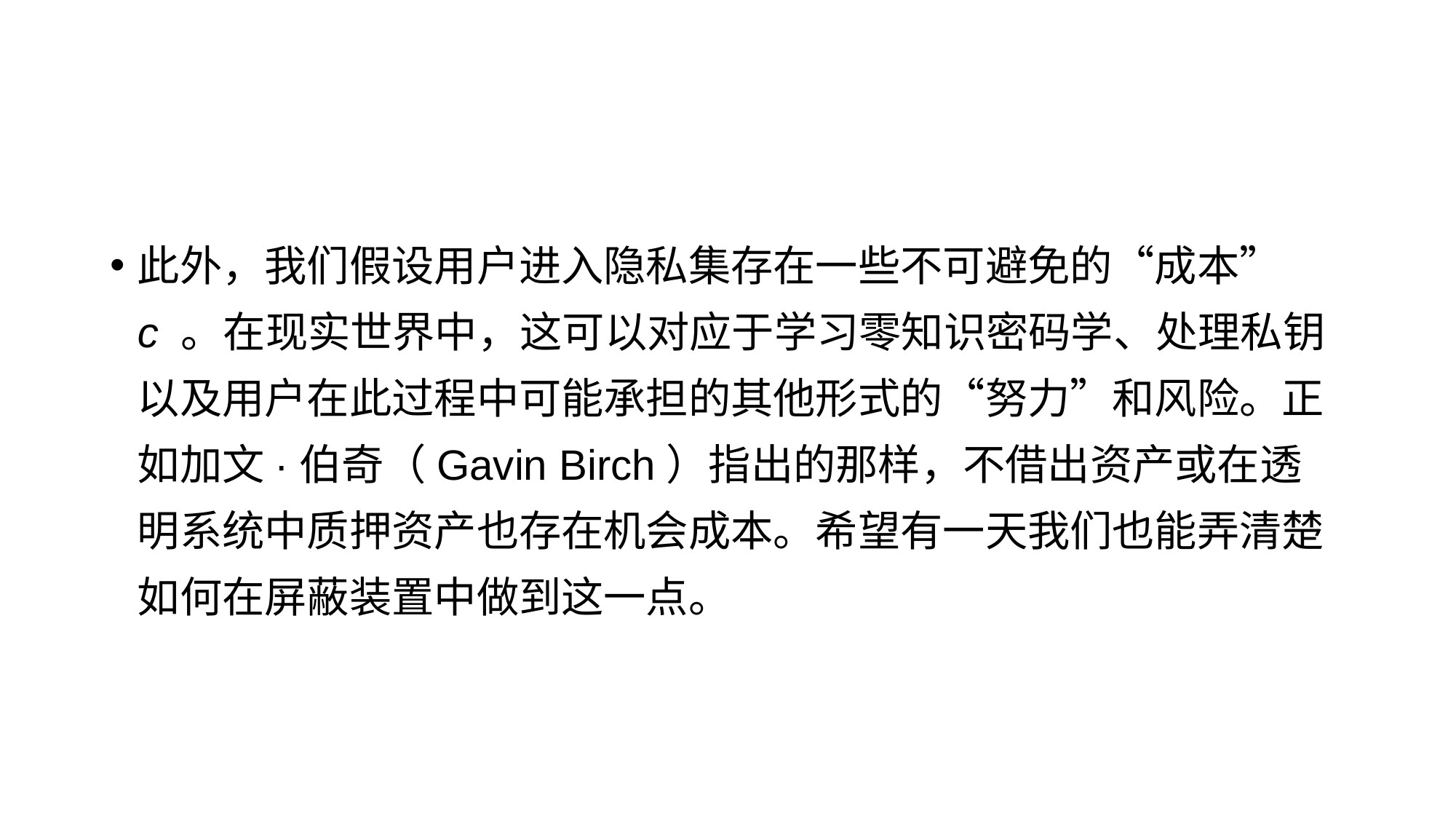

此外，我们假设用户进入隐私集存在一些不可避免的“成本” c 。在现实世界中，这可以对应于学习零知识密码学、处理私钥以及用户在此过程中可能承担的其他形式的“努力”和风险。正如加文·伯奇（Gavin Birch）指出的那样，不借出资产或在透明系统中质押资产也存在机会成本。希望有一天我们也能弄清楚如何在屏蔽装置中做到这一点。